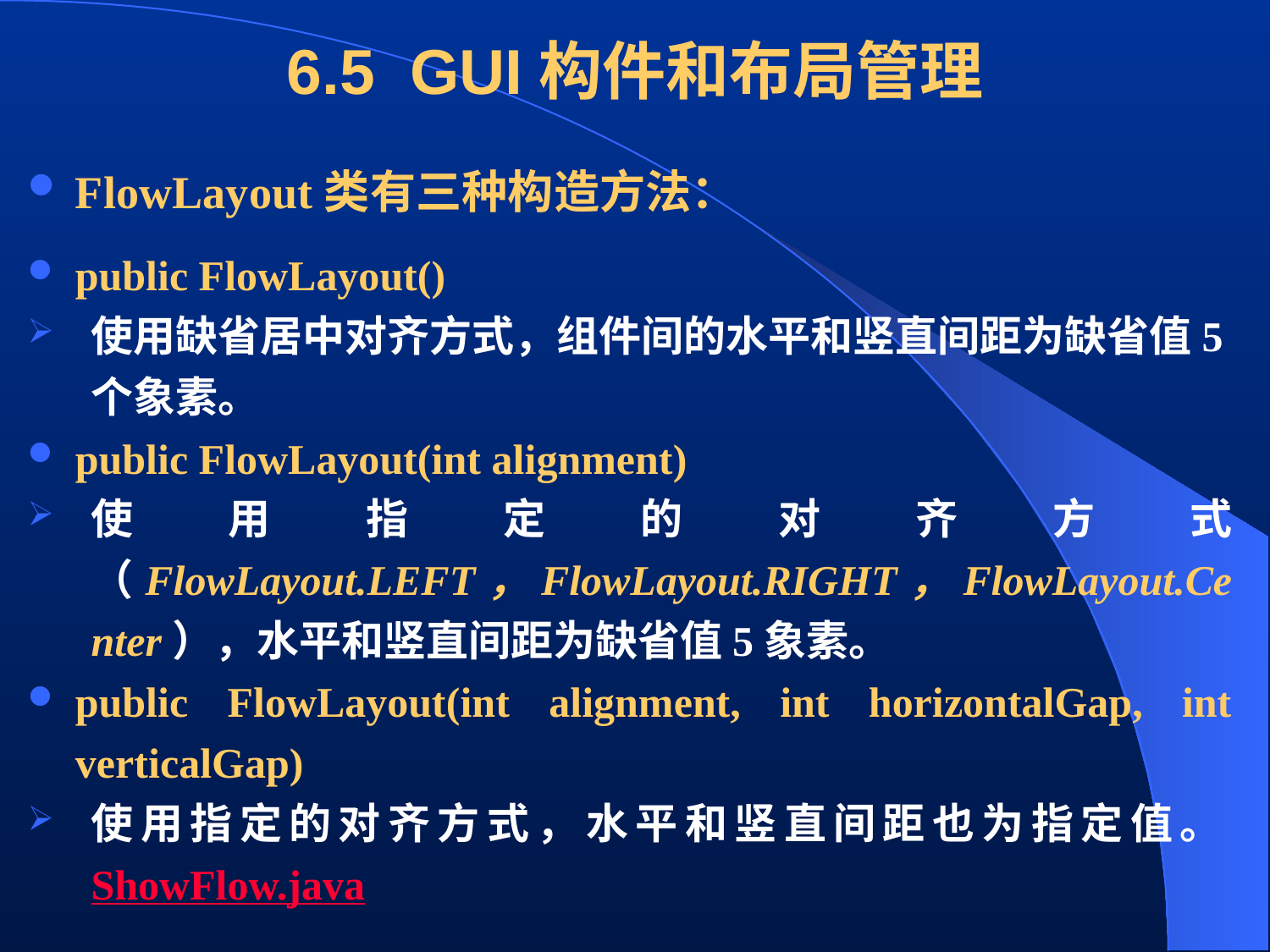

# 6.5  GUI构件和布局管理
FlowLayout类有三种构造方法：
public FlowLayout()
使用缺省居中对齐方式，组件间的水平和竖直间距为缺省值5个象素。
public FlowLayout(int alignment)
使用指定的对齐方式（FlowLayout.LEFT，FlowLayout.RIGHT，FlowLayout.Center），水平和竖直间距为缺省值5象素。
public FlowLayout(int alignment, int horizontalGap, int verticalGap)
使用指定的对齐方式，水平和竖直间距也为指定值。ShowFlow.java